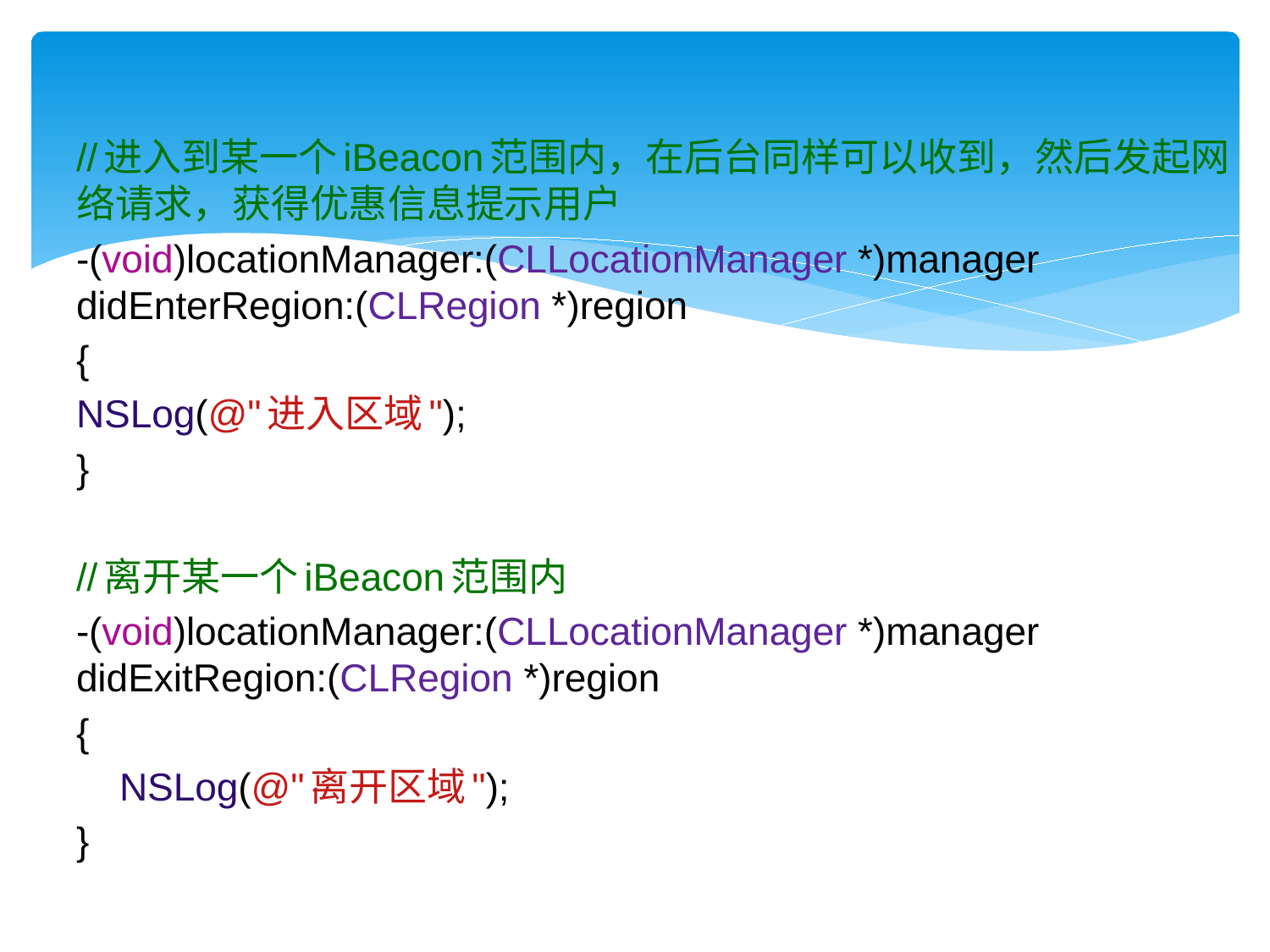

//进入到某一个iBeacon范围内，在后台同样可以收到，然后发起网络请求，获得优惠信息提示用户
-(void)locationManager:(CLLocationManager *)manager didEnterRegion:(CLRegion *)region
{
NSLog(@"进入区域");
}

//离开某一个iBeacon范围内
-(void)locationManager:(CLLocationManager *)manager didExitRegion:(CLRegion *)region
{
    NSLog(@"离开区域");
}